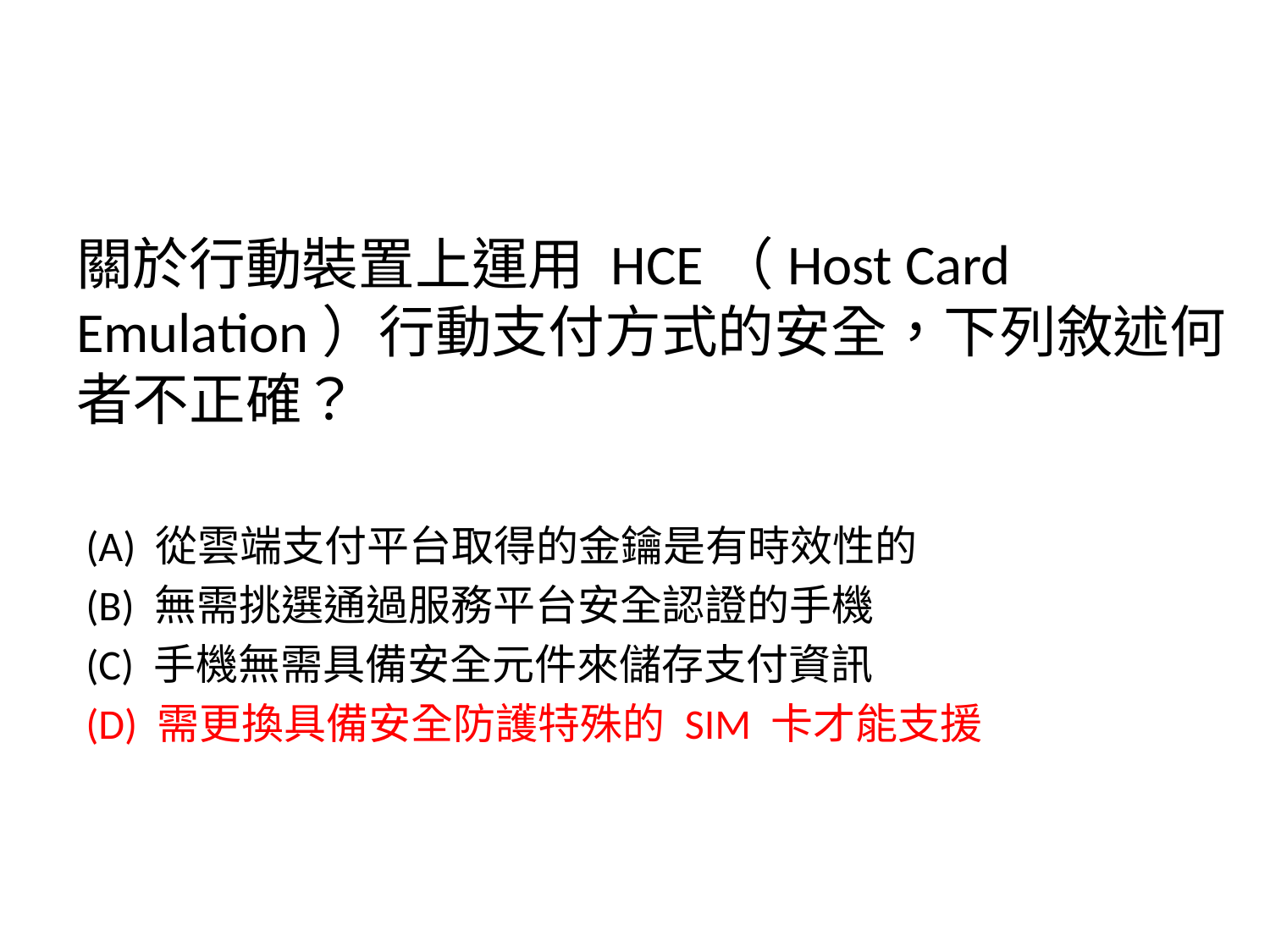

關於行動裝置上運用 HCE（Host Card Emulation）行動支付方式的安全，下列敘述何者不正確？

 (A) 從雲端支付平台取得的金鑰是有時效性的
 (B) 無需挑選通過服務平台安全認證的手機
 (C) 手機無需具備安全元件來儲存支付資訊
 (D) 需更換具備安全防護特殊的 SIM 卡才能支援